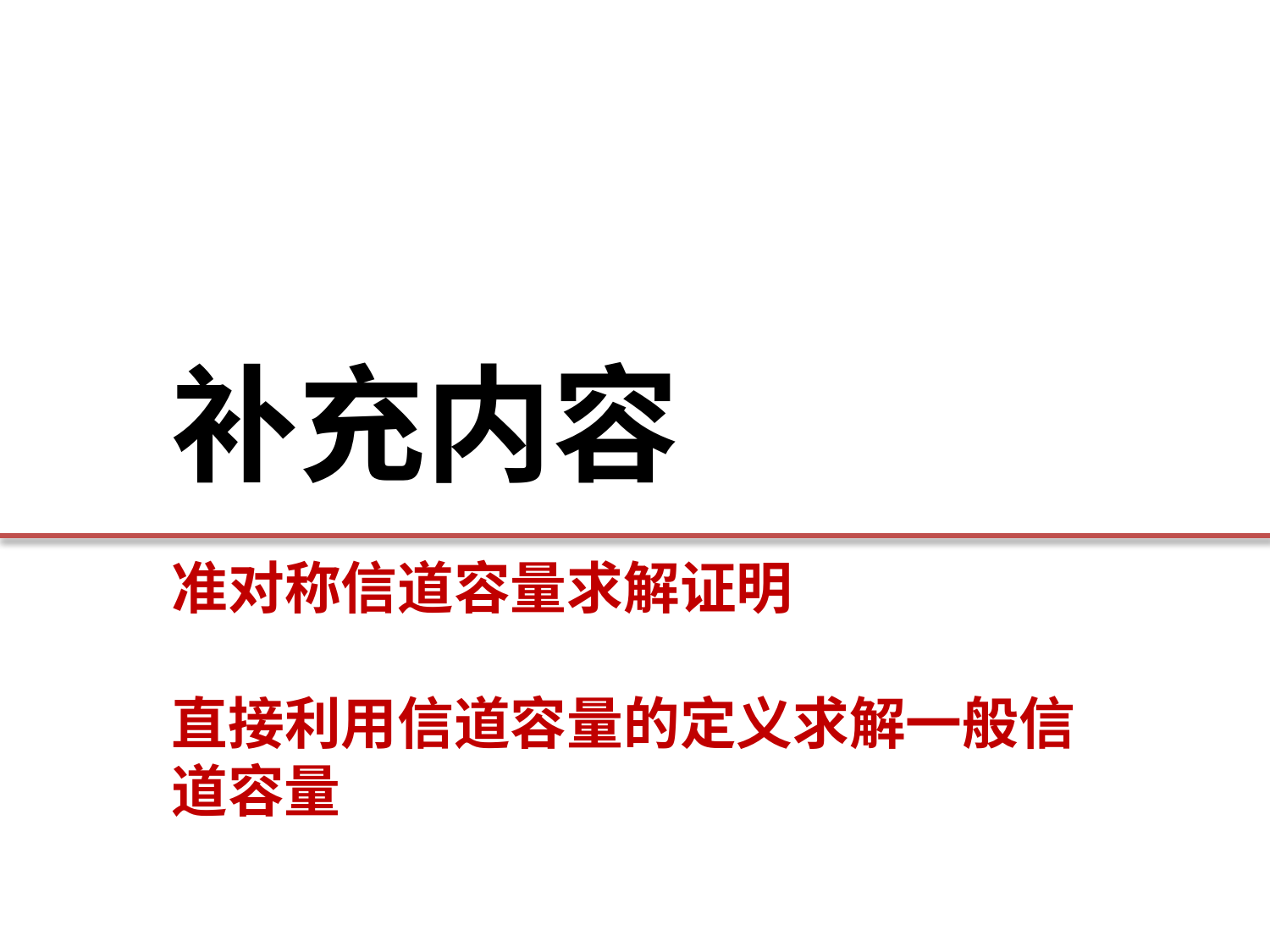

# 补充内容
准对称信道容量求解证明

直接利用信道容量的定义求解一般信道容量